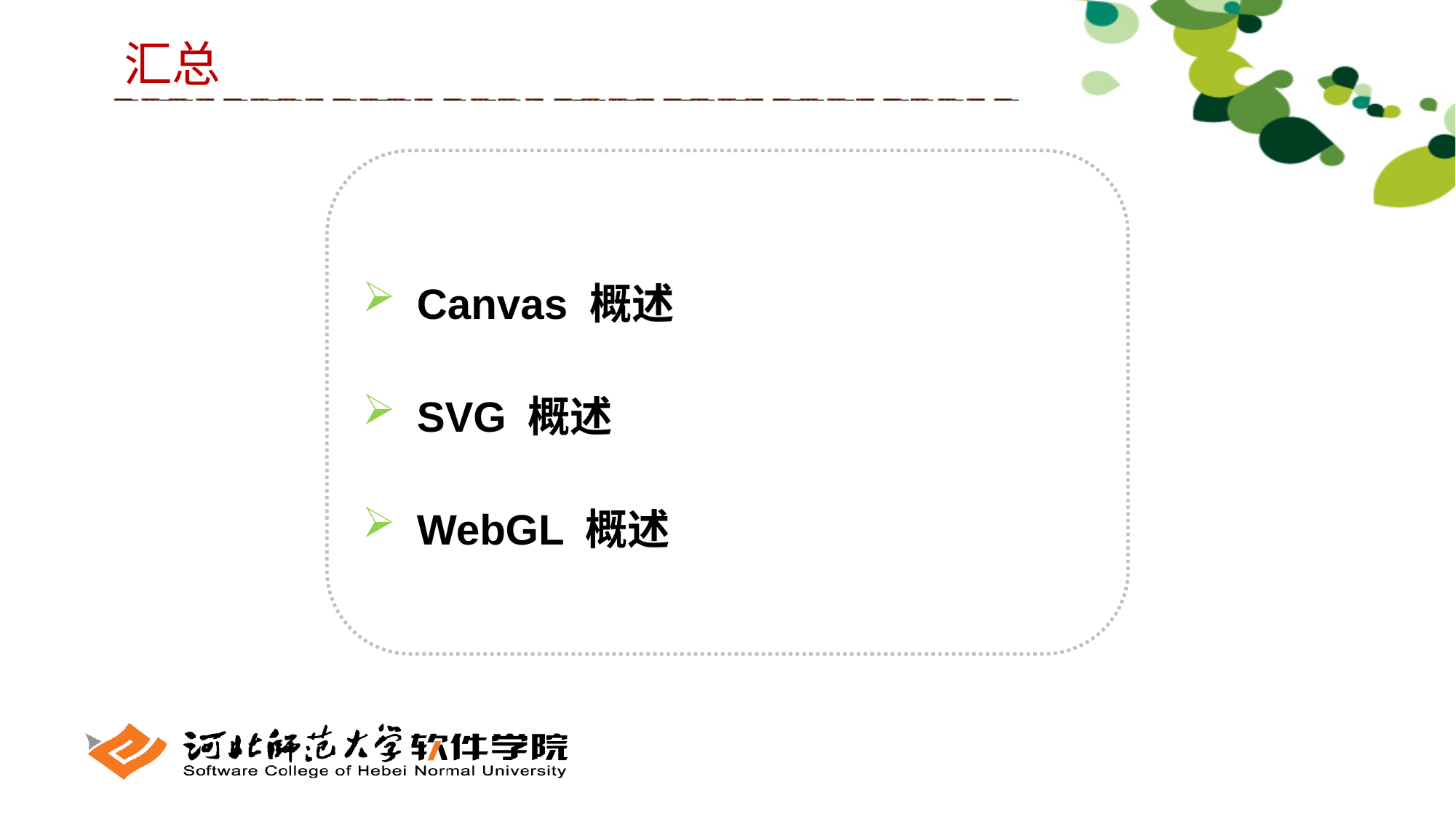

汇总
Canvas 概述
SVG 概述
WebGL 概述